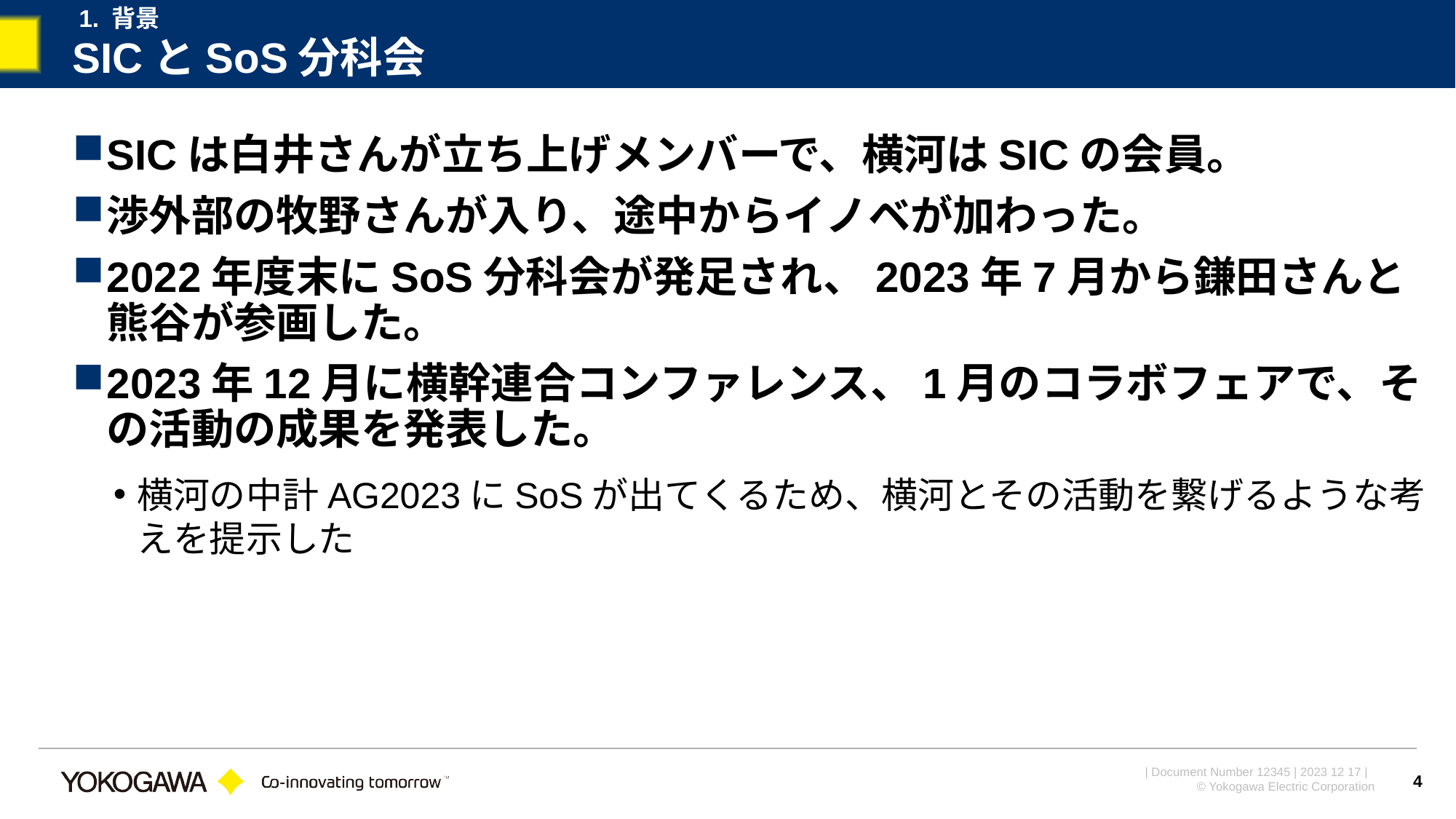

1. 背景
SICとSoS分科会
SICは白井さんが立ち上げメンバーで、横河はSICの会員。
渉外部の牧野さんが入り、途中からイノベが加わった。
2022年度末にSoS分科会が発足され、2023年7月から鎌田さんと熊谷が参画した。
2023年12月に横幹連合コンファレンス、1月のコラボフェアで、その活動の成果を発表した。
横河の中計AG2023にSoSが出てくるため、横河とその活動を繋げるような考えを提示した
4